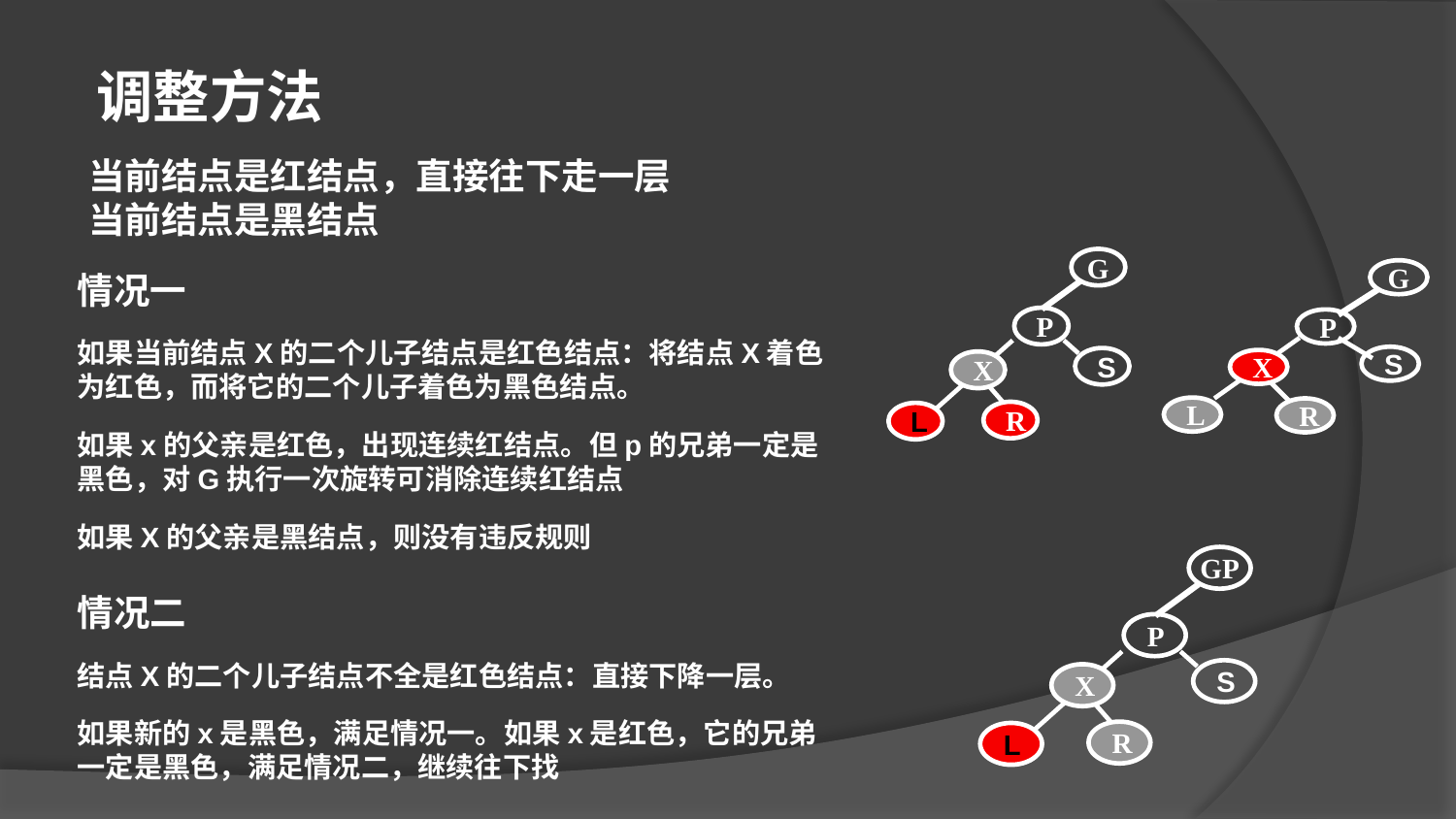

调整方法
当前结点是红结点，直接往下走一层
当前结点是黑结点
G
P

S
X

R
L
G
P

S
X

L
R
情况一
如果当前结点X的二个儿子结点是红色结点：将结点X着色为红色，而将它的二个儿子着色为黑色结点。
如果x的父亲是红色，出现连续红结点。但p的兄弟一定是黑色，对G执行一次旋转可消除连续红结点
如果X的父亲是黑结点，则没有违反规则
情况二
结点X的二个儿子结点不全是红色结点：直接下降一层。
如果新的x是黑色，满足情况一。如果x是红色，它的兄弟一定是黑色，满足情况二，继续往下找
GP
P

S
X

R
L